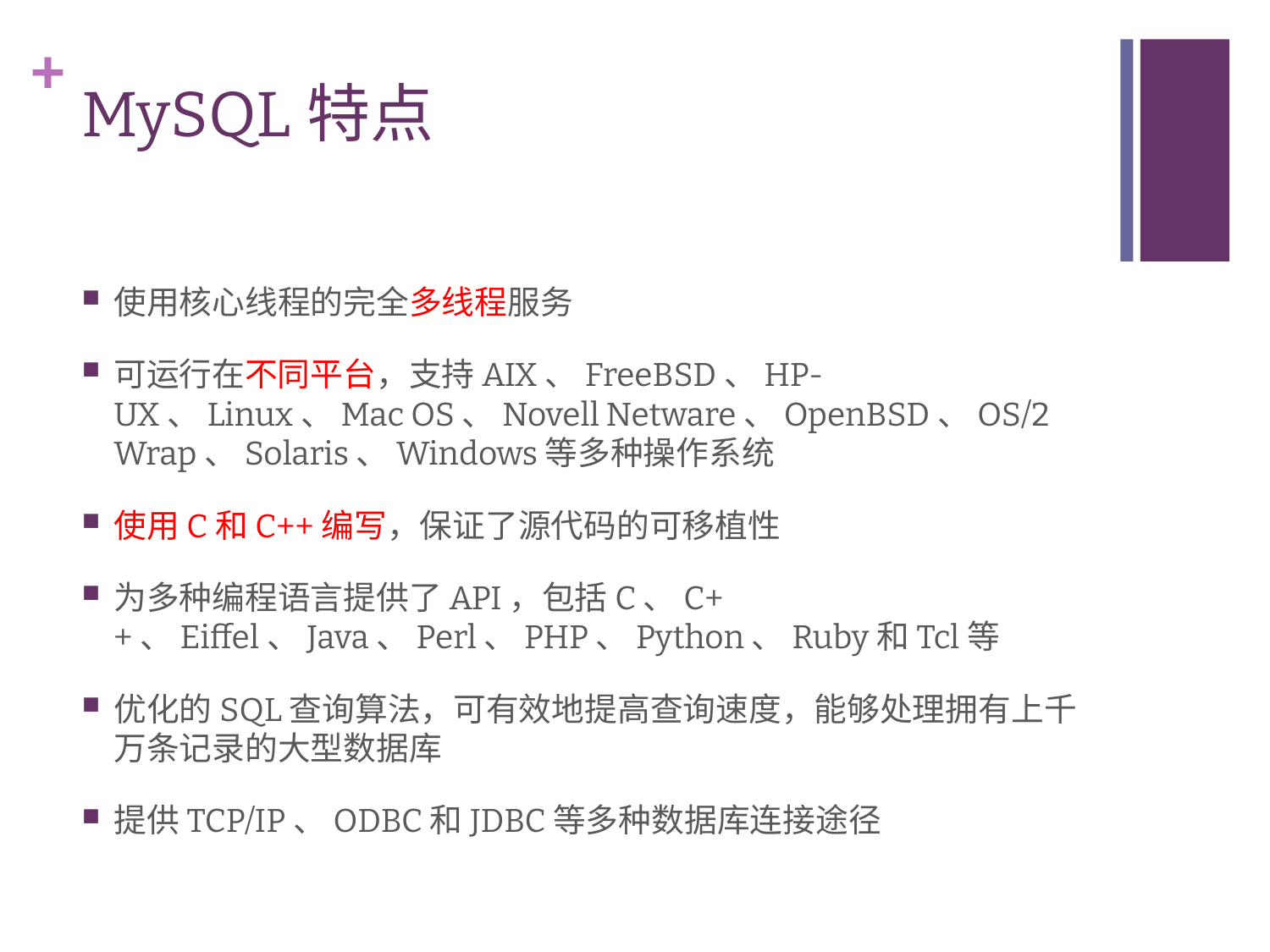

# MySQL特点
使用核心线程的完全多线程服务
可运行在不同平台，支持AIX、FreeBSD、HP-UX、Linux、Mac OS、Novell Netware、OpenBSD、OS/2 Wrap、Solaris、Windows等多种操作系统
使用C和C++编写，保证了源代码的可移植性
为多种编程语言提供了API，包括C、C++、Eiffel、Java、Perl、PHP、Python、Ruby和Tcl等
优化的SQL查询算法，可有效地提高查询速度，能够处理拥有上千万条记录的大型数据库
提供TCP/IP、ODBC和JDBC等多种数据库连接途径